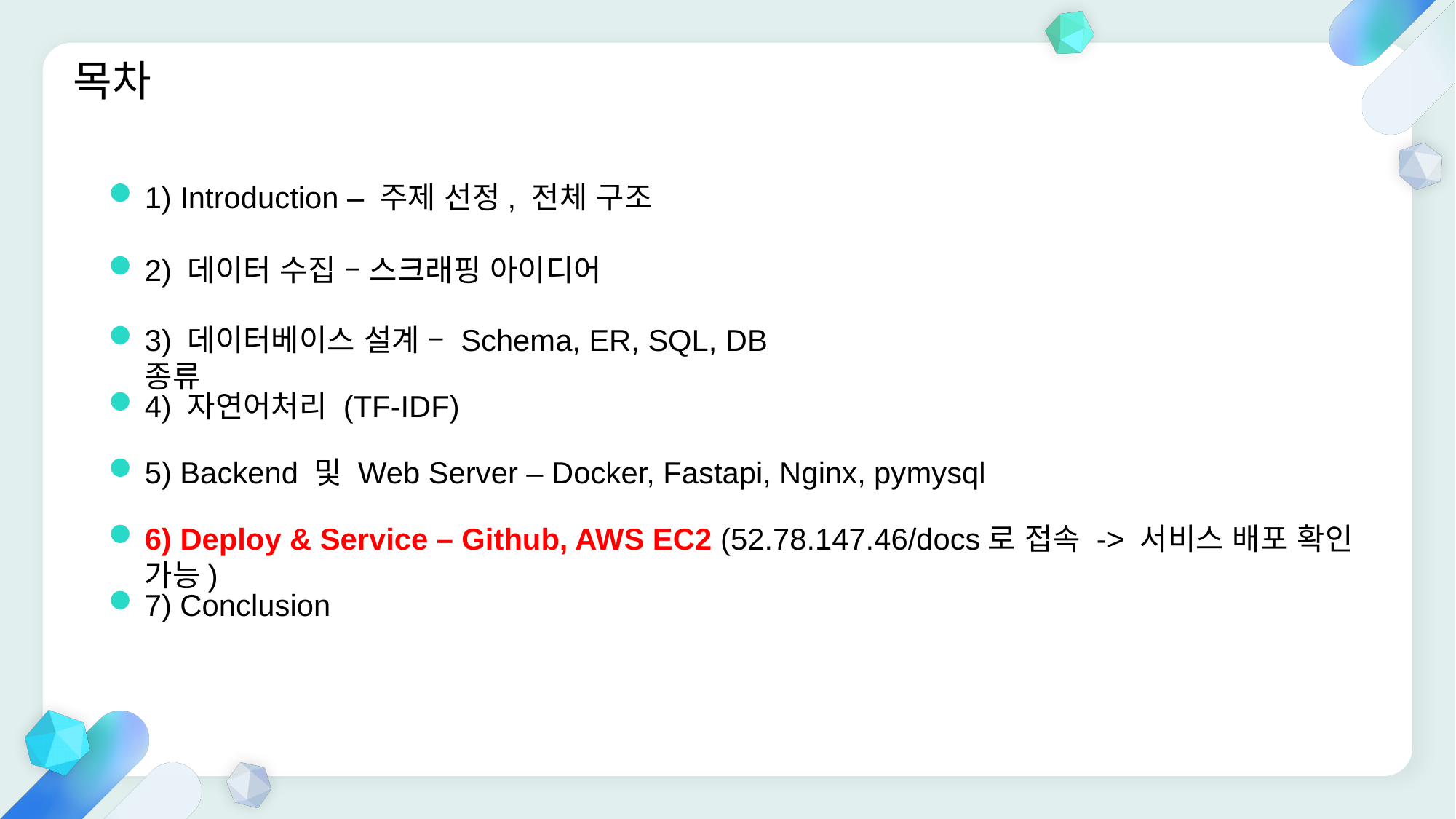

목차
1) Introduction – 주제 선정, 전체 구조

2) 데이터 수집 – 스크래핑 아이디어

3) 데이터베이스 설계 – Schema, ER, SQL, DB 종류

4) 자연어처리 (TF-IDF)

5) Backend 및 Web Server – Docker, Fastapi, Nginx, pymysql

6) Deploy & Service – Github, AWS EC2 (52.78.147.46/docs로 접속 -> 서비스 배포 확인 가능)

7) Conclusion